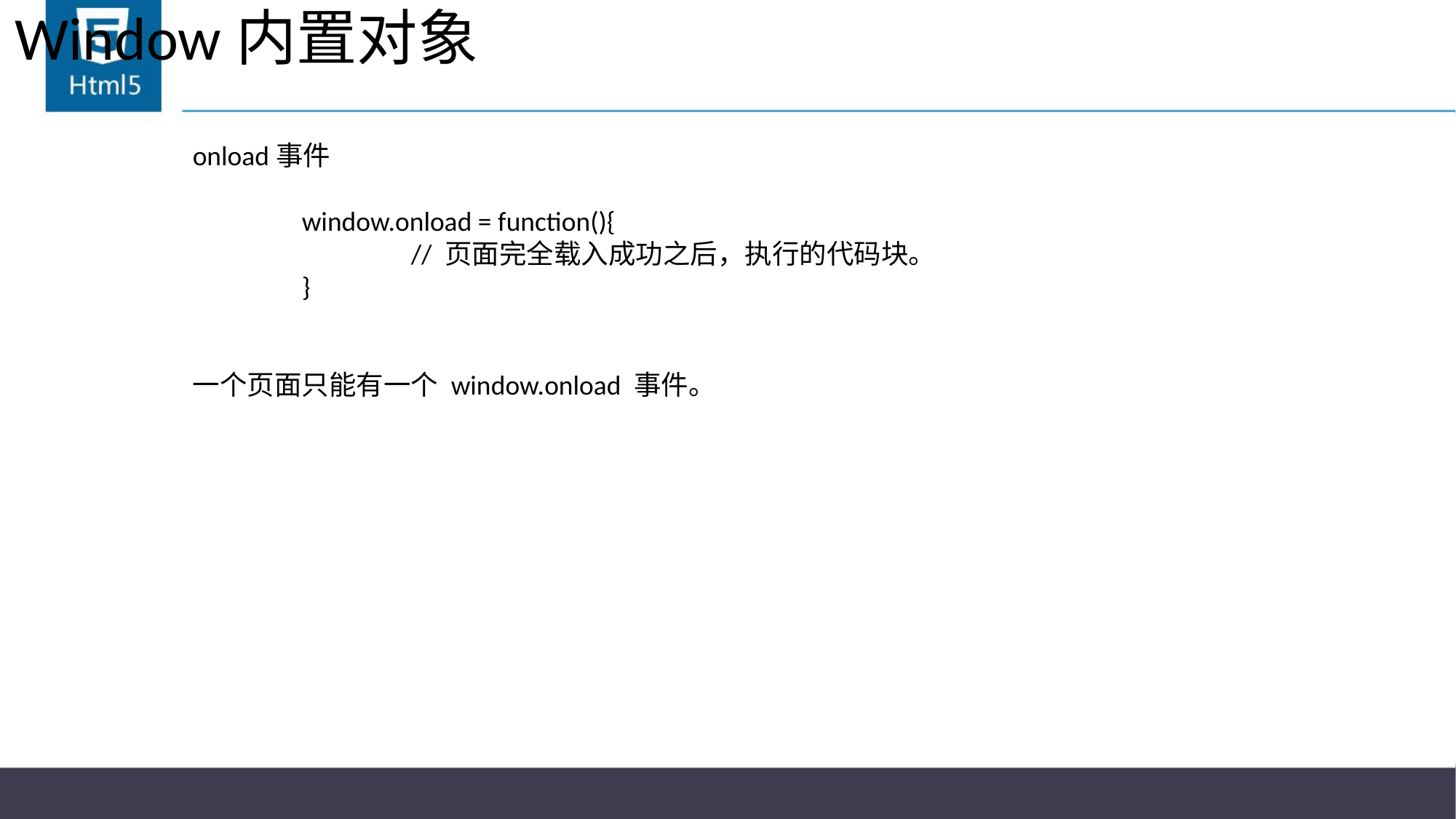

# Window内置对象
onload事件

	window.onload = function(){
		// 页面完全载入成功之后，执行的代码块。
	}

一个页面只能有一个 window.onload 事件。